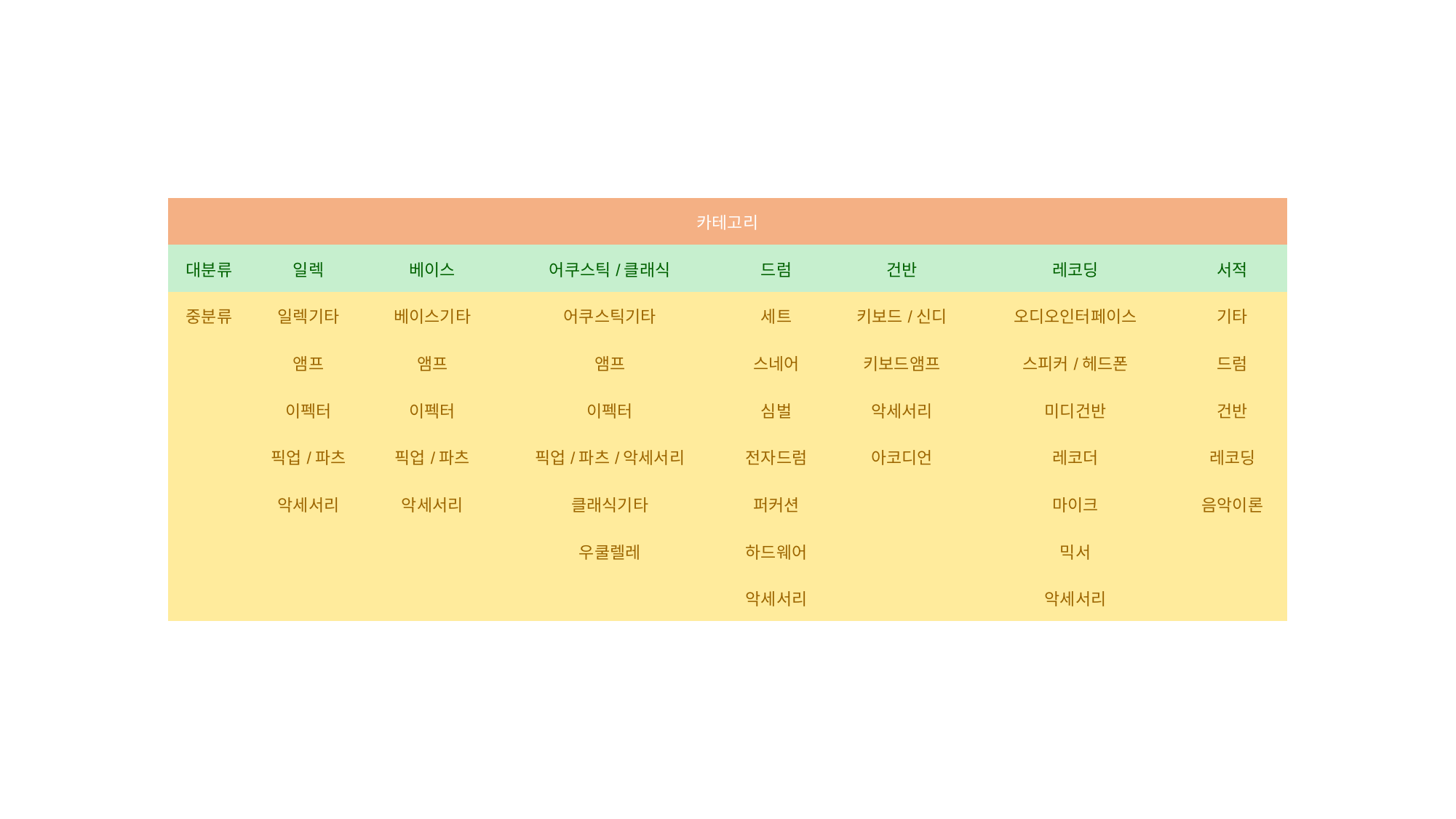

| 카테고리 |  |  |  |  |  |  |  |
| --- | --- | --- | --- | --- | --- | --- | --- |
| 대분류 | 일렉 | 베이스 | 어쿠스틱/클래식 | 드럼 | 건반 | 레코딩 | 서적 |
| 중분류 | 일렉기타 | 베이스기타 | 어쿠스틱기타 | 세트 | 키보드/신디 | 오디오인터페이스 | 기타 |
|  | 앰프 | 앰프 | 앰프 | 스네어 | 키보드앰프 | 스피커/헤드폰 | 드럼 |
|  | 이펙터 | 이펙터 | 이펙터 | 심벌 | 악세서리 | 미디건반 | 건반 |
|  | 픽업/파츠 | 픽업/파츠 | 픽업/파츠/악세서리 | 전자드럼 | 아코디언 | 레코더 | 레코딩 |
|  | 악세서리 | 악세서리 | 클래식기타 | 퍼커션 |  | 마이크 | 음악이론 |
|  |  |  | 우쿨렐레 | 하드웨어 |  | 믹서 |  |
|  |  |  |  | 악세서리 |  | 악세서리 |  |